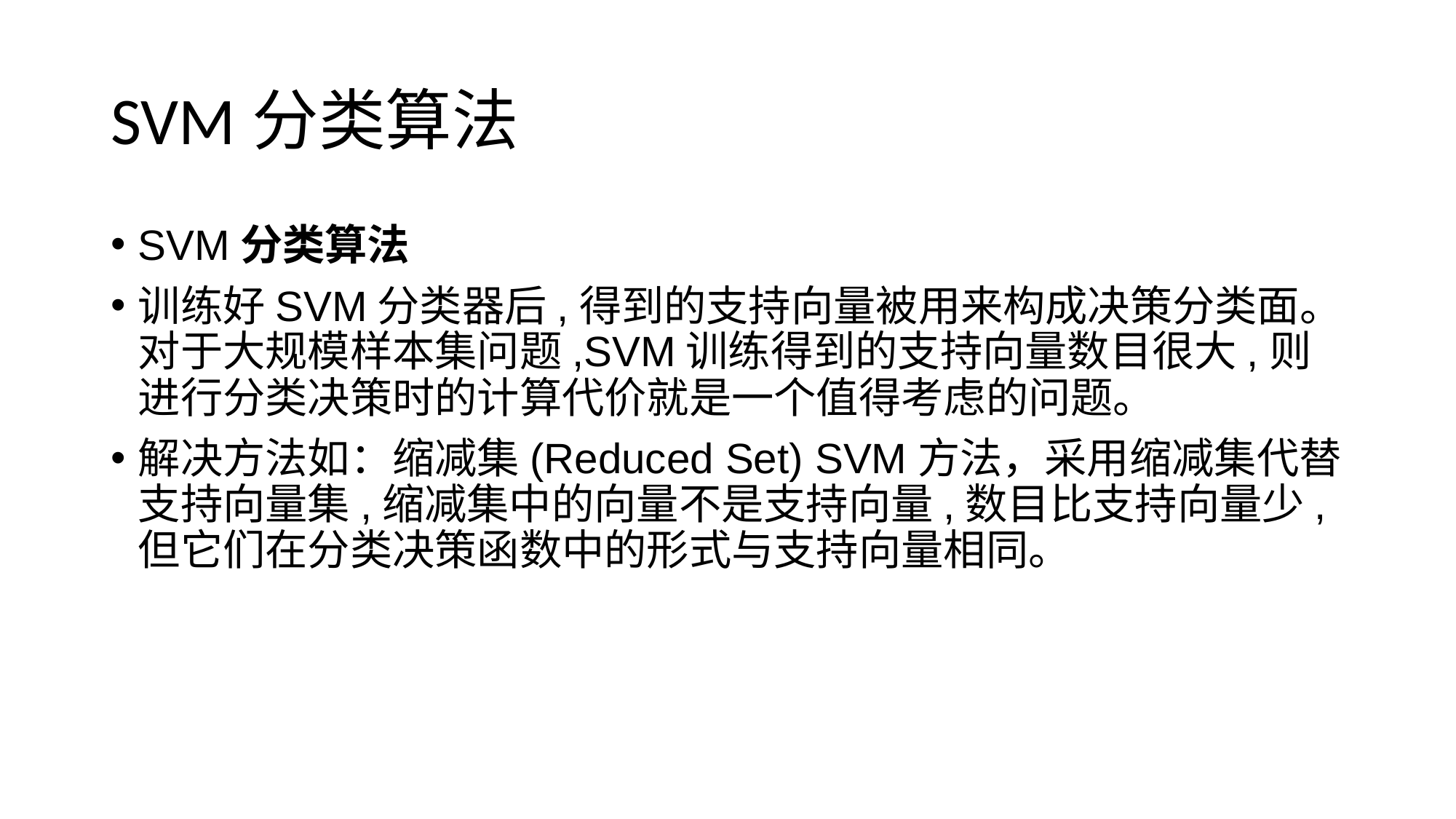

# SVM分类算法
SVM分类算法
训练好SVM分类器后,得到的支持向量被用来构成决策分类面。对于大规模样本集问题,SVM训练得到的支持向量数目很大,则进行分类决策时的计算代价就是一个值得考虑的问题。
解决方法如：缩减集(Reduced Set) SVM方法，采用缩减集代替支持向量集,缩减集中的向量不是支持向量,数目比支持向量少,但它们在分类决策函数中的形式与支持向量相同。